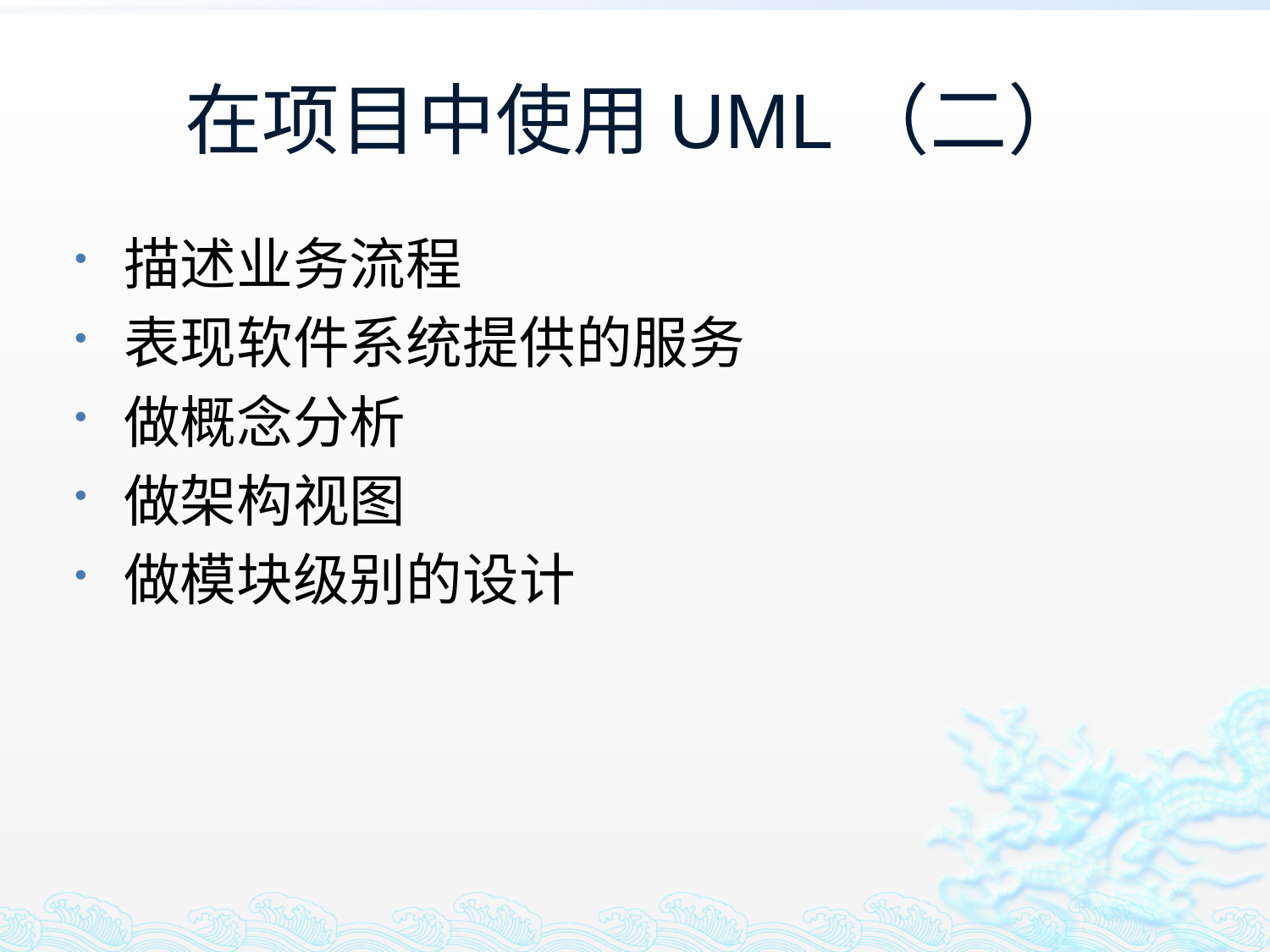

# 在项目中使用UML（二）
描述业务流程
表现软件系统提供的服务
做概念分析
做架构视图
做模块级别的设计